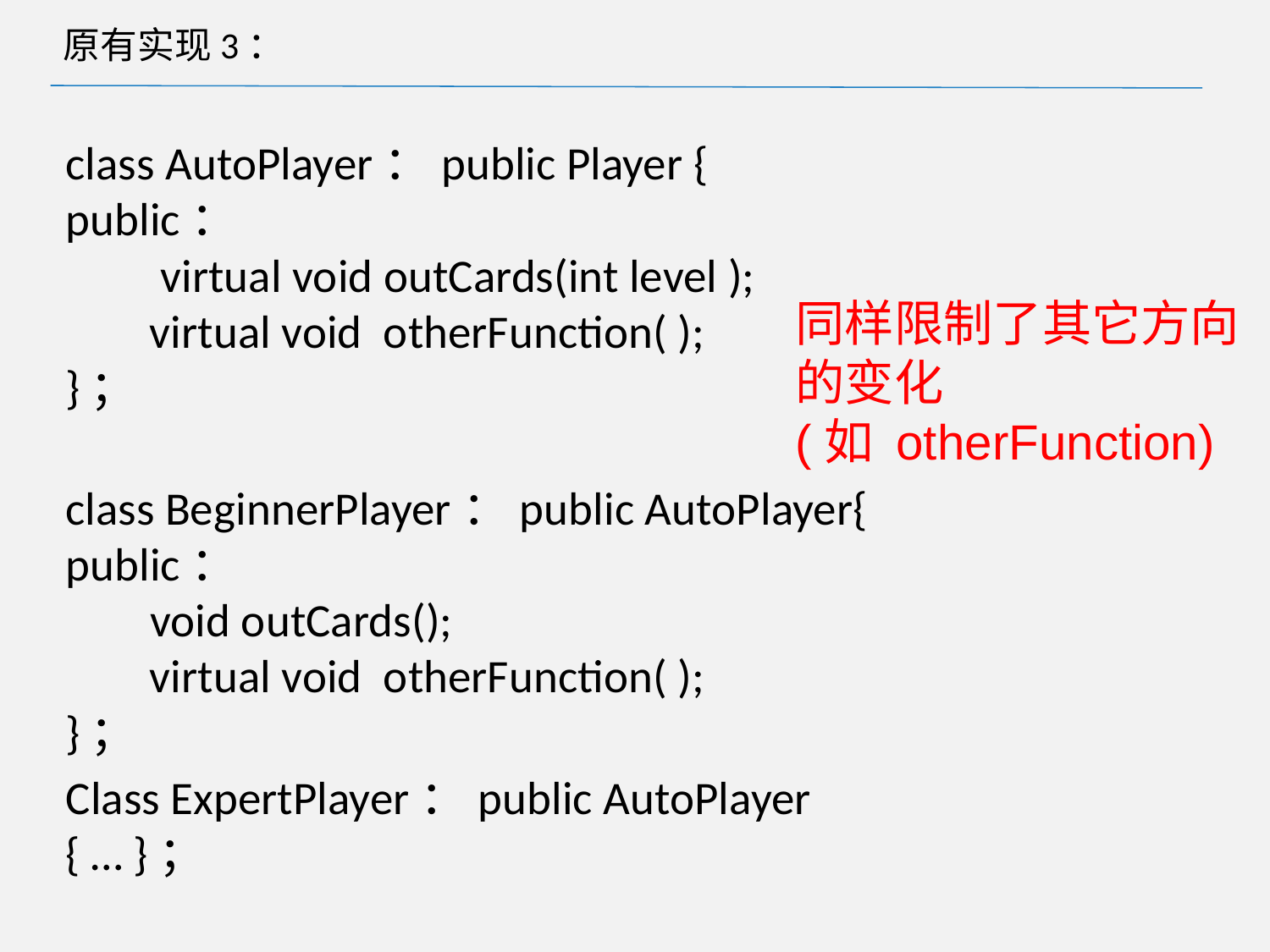

# 原有实现3：
class AutoPlayer：public Player {
public：
        virtual void outCards(int level );
        virtual void  otherFunction( );
}；
class BeginnerPlayer：public AutoPlayer{
public：
       void outCards();
        virtual void  otherFunction( );
}；
Class ExpertPlayer：public AutoPlayer { … }；

同样限制了其它方向的变化
(如 otherFunction)